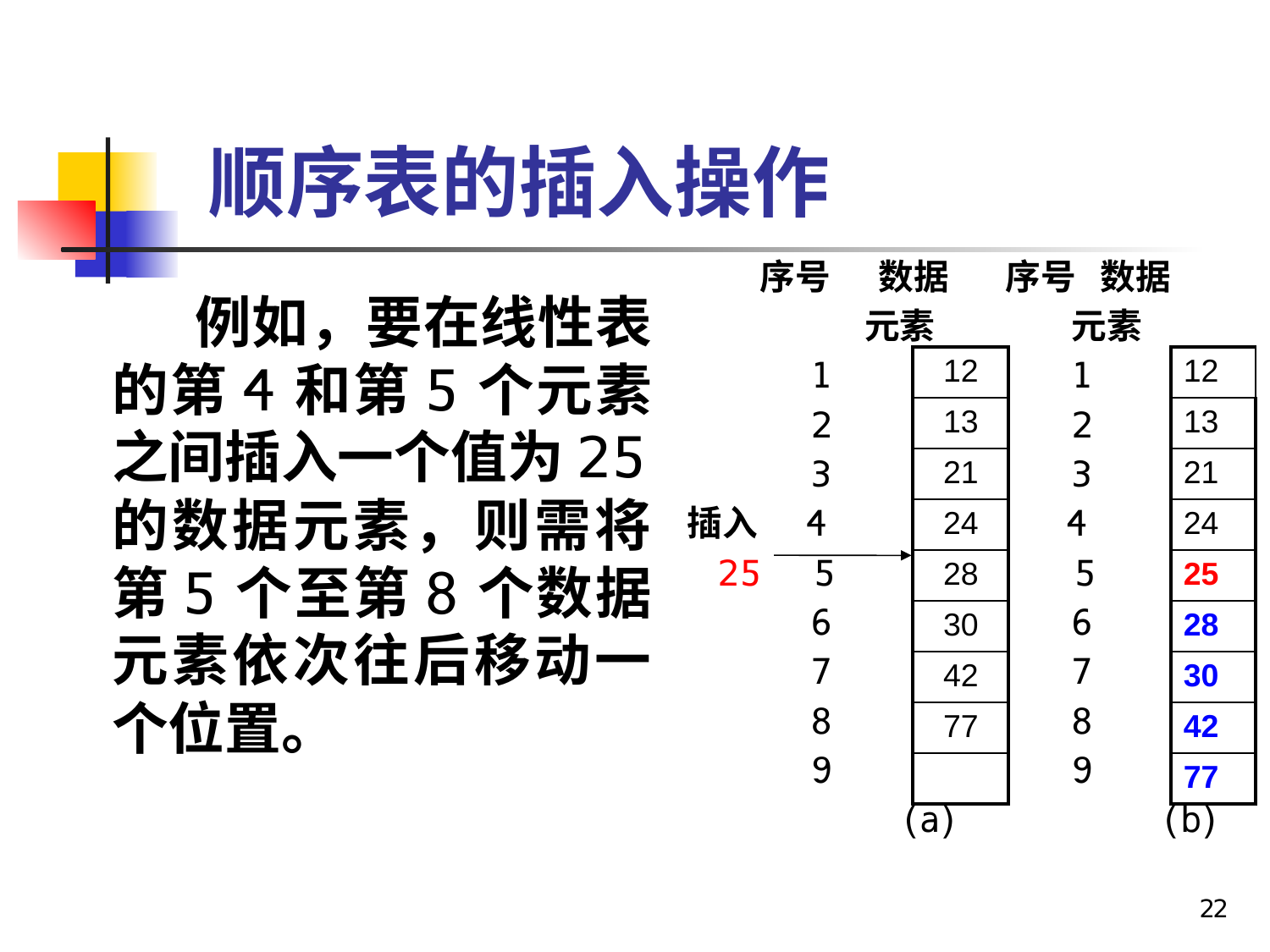

# 顺序表的插入操作
        序号      数据       序号   数据
                     元素                 元素
            1                       1
            2                       2
            3                       3
插入     4                       4
   25     5                       5
            6                       6
            7                       7
            8                       8
            9                       9
                     (a)                    (b)
     例如，要在线性表的第4和第5个元素之间插入一个值为25的数据元素，则需将第5个至第8个数据元素依次往后移动一个位置。

| 12 |
| --- |
| 13 |
| 21 |
| 24 |
| 28 |
| 30 |
| 42 |
| 77 |
|  |
| 12 |
| --- |
| 13 |
| 21 |
| 24 |
| 25 |
| 28 |
| 30 |
| 42 |
| 77 |

22